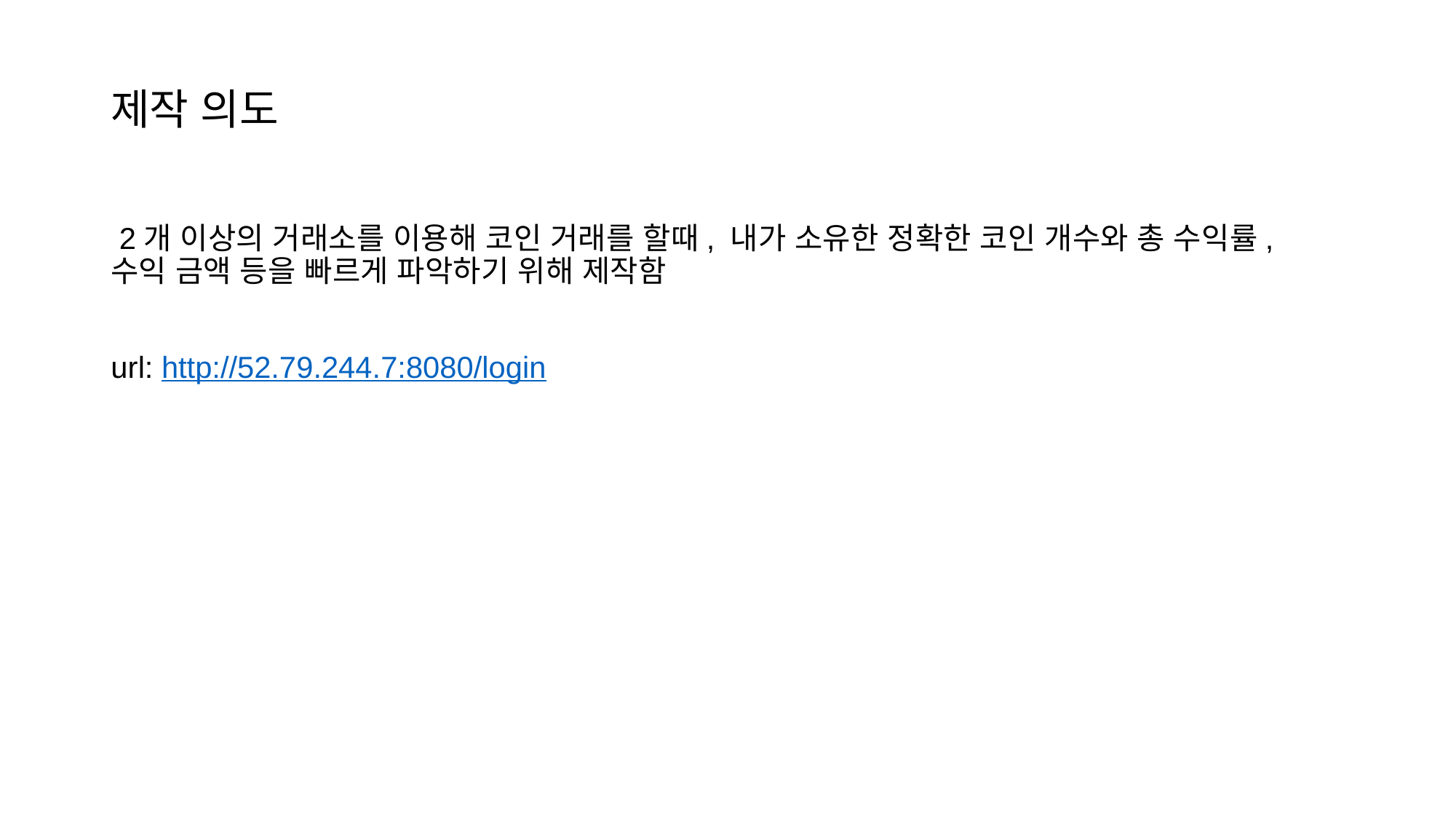

# 제작 의도
 2개 이상의 거래소를 이용해 코인 거래를 할때, 내가 소유한 정확한 코인 개수와 총 수익률, 수익 금액 등을 빠르게 파악하기 위해 제작함

url: http://52.79.244.7:8080/login